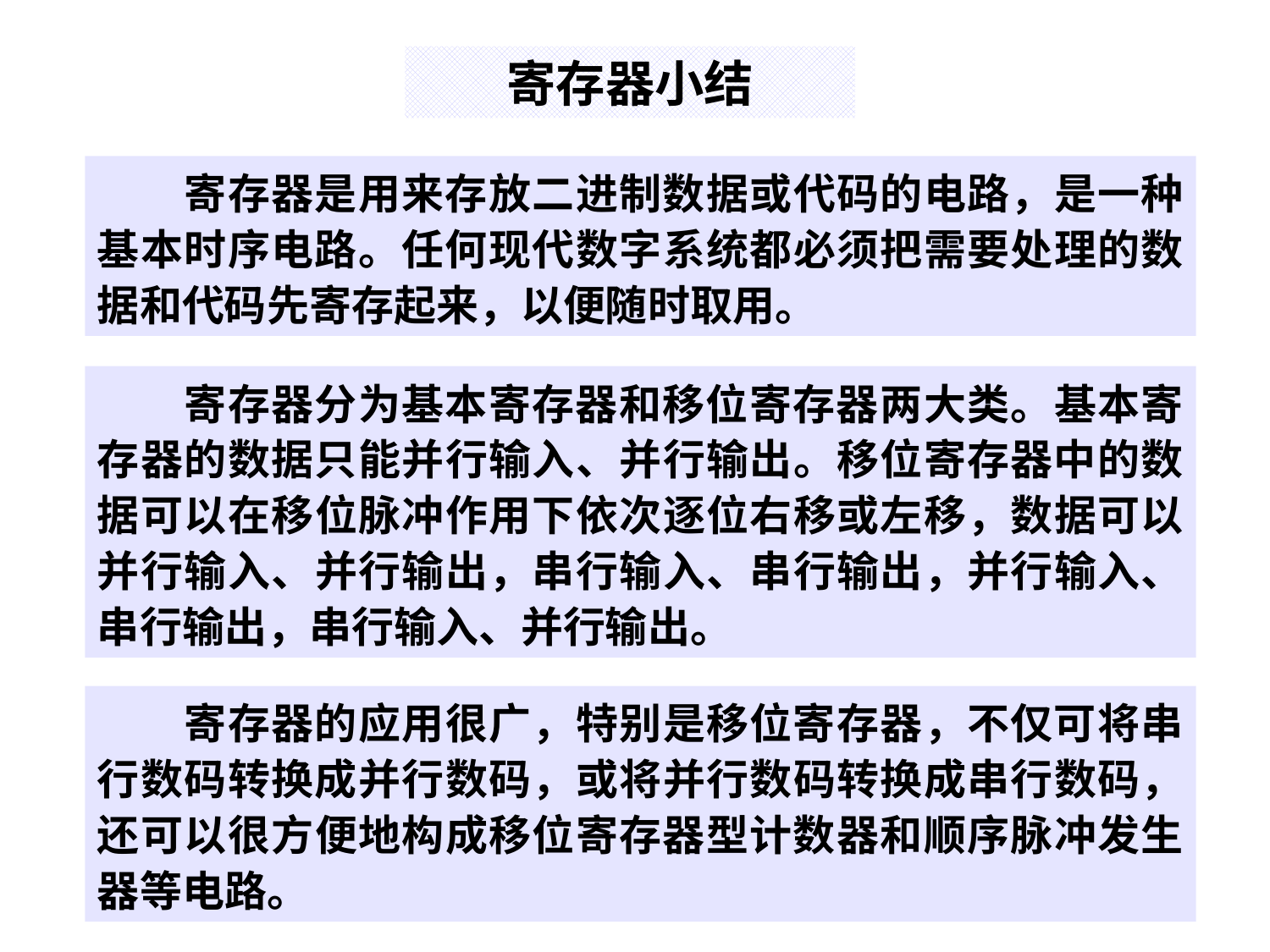

寄存器小结
　　寄存器是用来存放二进制数据或代码的电路，是一种基本时序电路。任何现代数字系统都必须把需要处理的数据和代码先寄存起来，以便随时取用。
　　寄存器分为基本寄存器和移位寄存器两大类。基本寄存器的数据只能并行输入、并行输出。移位寄存器中的数据可以在移位脉冲作用下依次逐位右移或左移，数据可以并行输入、并行输出，串行输入、串行输出，并行输入、串行输出，串行输入、并行输出。
　　寄存器的应用很广，特别是移位寄存器，不仅可将串行数码转换成并行数码，或将并行数码转换成串行数码，还可以很方便地构成移位寄存器型计数器和顺序脉冲发生器等电路。